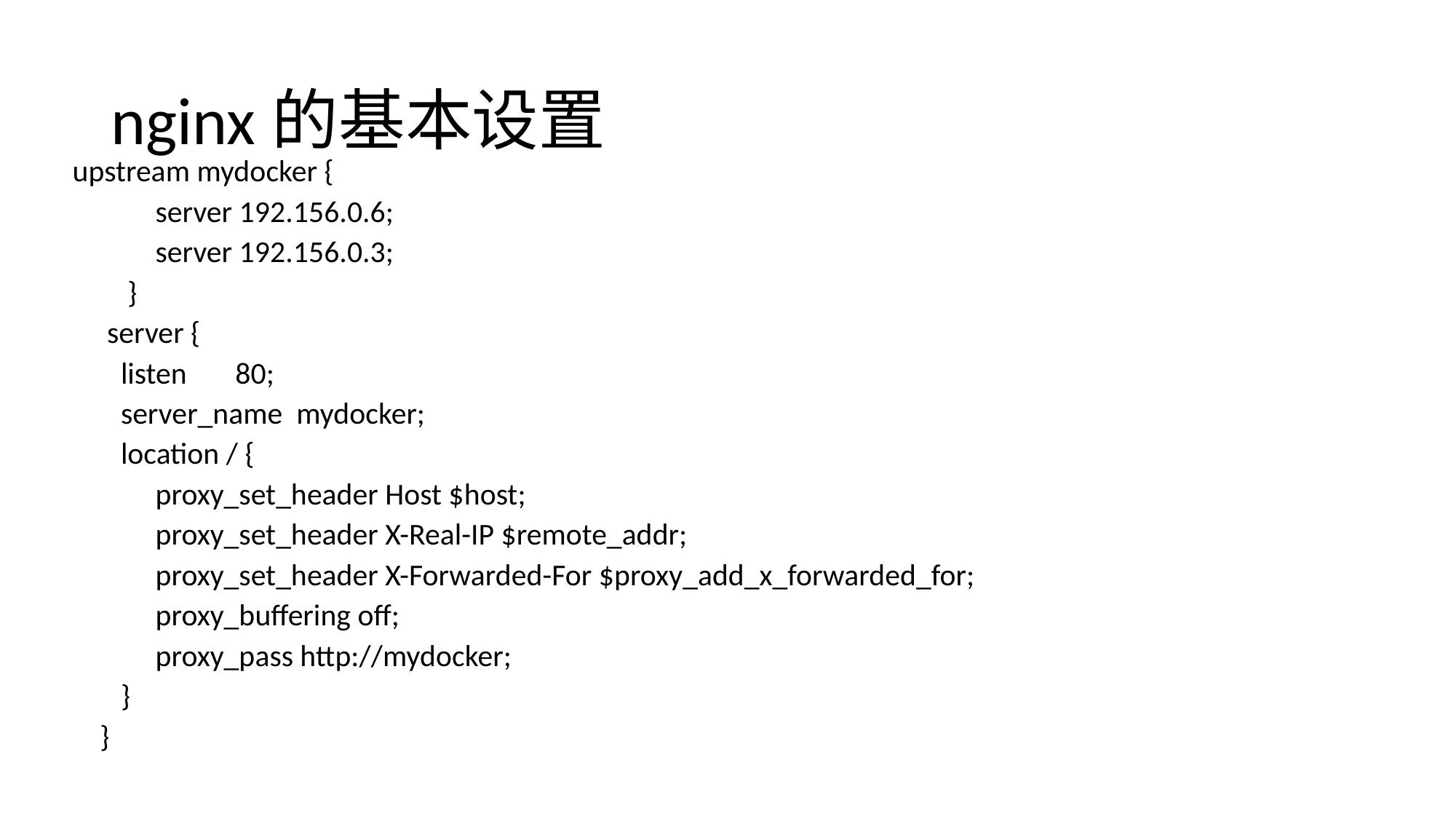

# nginx的基本设置
 upstream mydocker {
             server 192.156.0.6;
             server 192.156.0.3;
         }
      server {
        listen       80;
        server_name  mydocker;
        location / {
             proxy_set_header Host $host;
             proxy_set_header X-Real-IP $remote_addr;
             proxy_set_header X-Forwarded-For $proxy_add_x_forwarded_for;
             proxy_buffering off;
             proxy_pass http://mydocker;
        }
     }